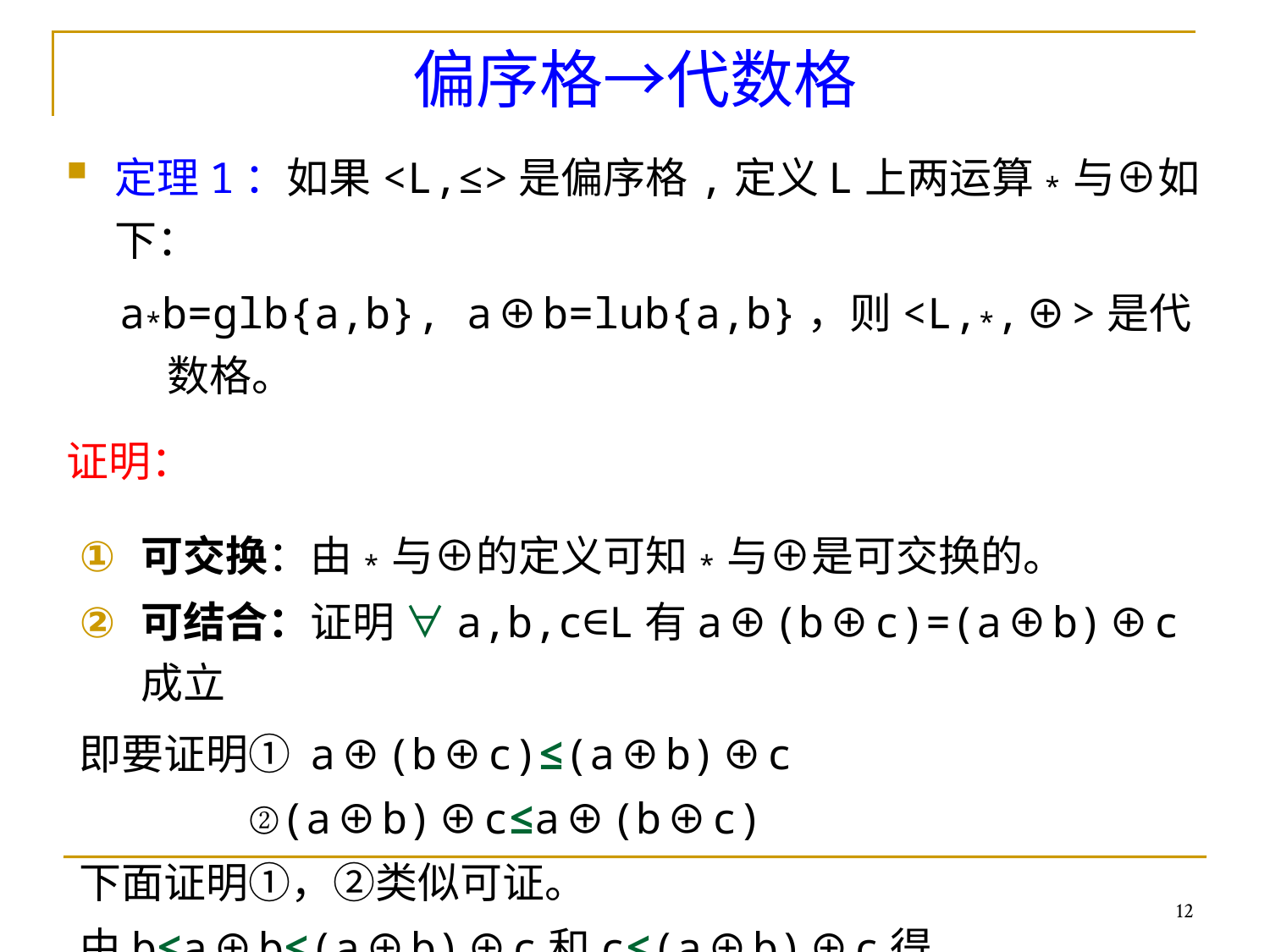

偏序格→代数格
定理1：如果<L,≤>是偏序格,定义L上两运算*与⊕如下：
a*b=glb{a,b}, a⊕b=lub{a,b}，则<L,*,⊕>是代数格。
证明：
可交换：由*与⊕的定义可知*与⊕是可交换的。
可结合：证明 ∀a,b,c∈L有a⊕(b⊕c)=(a⊕b)⊕c成立
即要证明① a⊕(b⊕c)≤(a⊕b)⊕c
②(a⊕b)⊕c≤a⊕(b⊕c)
下面证明①，②类似可证。
由b≤a⊕b≤(a⊕b)⊕c和c≤(a⊕b)⊕c得(b⊕c)≤(a⊕b)⊕c
又a≤a⊕b≤(a⊕b)⊕c，所以a⊕(b⊕c)≤(a⊕b)⊕c。
12